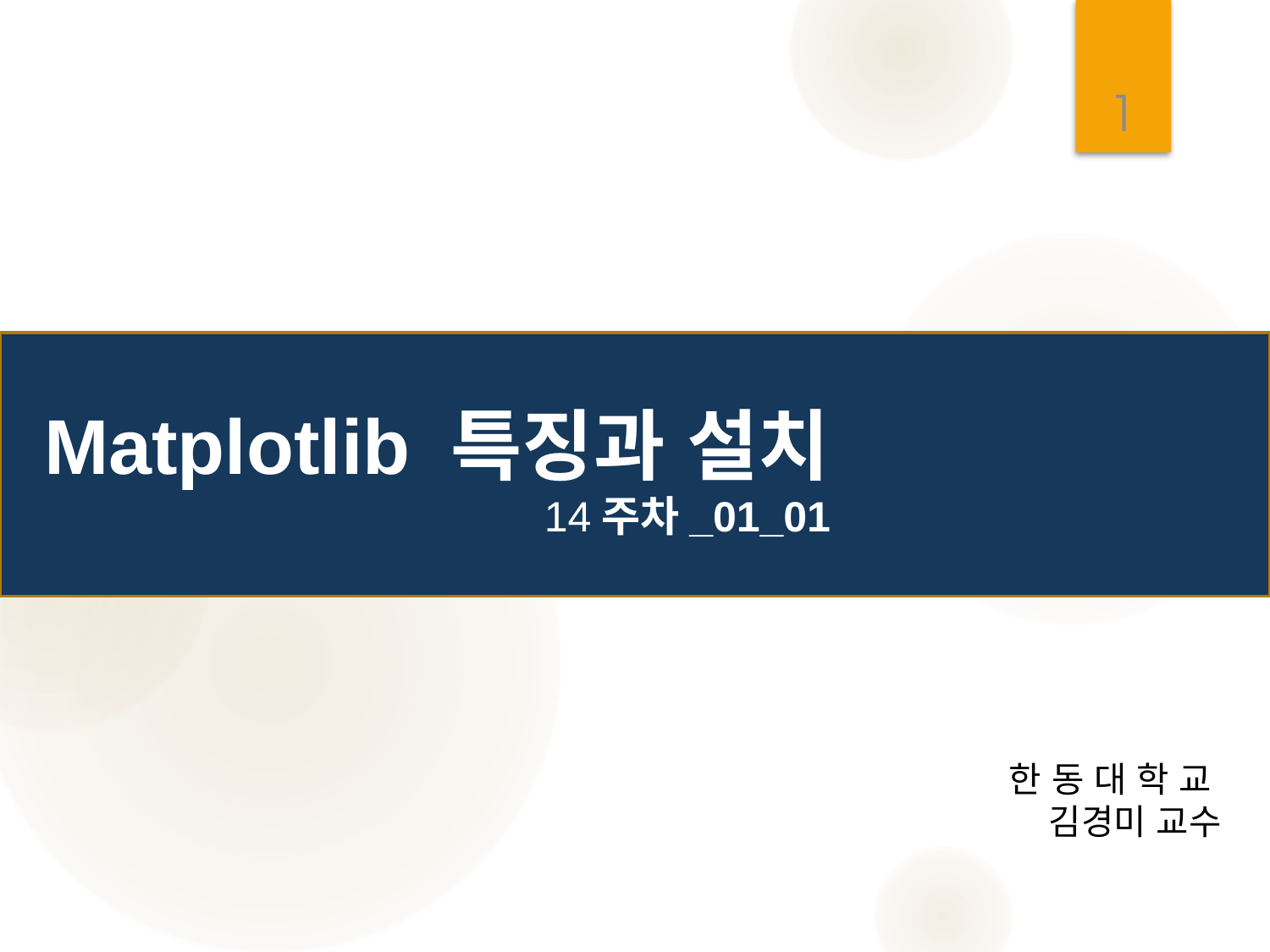

1

# Matplotlib 특징과 설치 14주차_01_01
한 동 대 학 교
김경미 교수